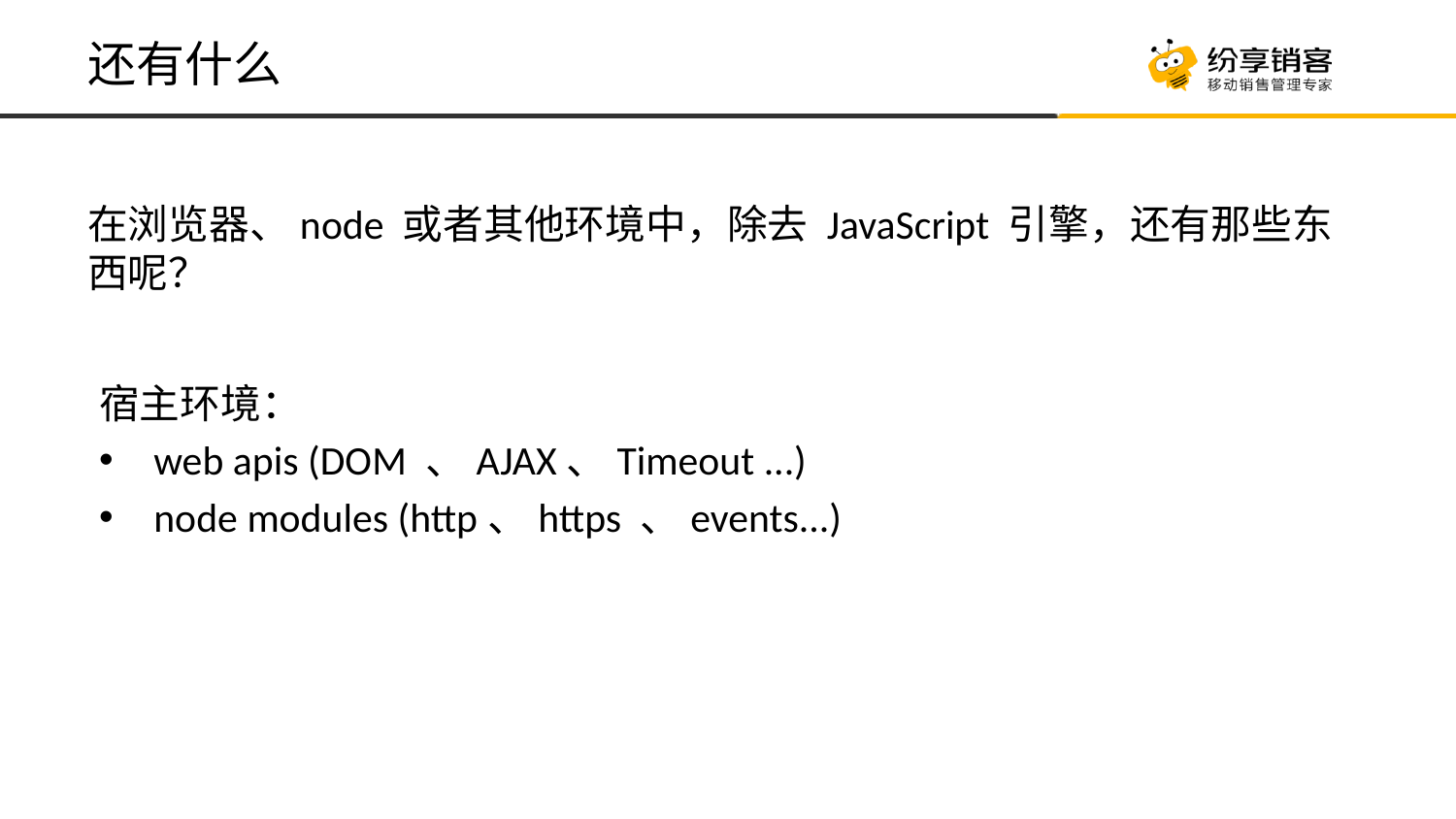

# 还有什么
在浏览器、node 或者其他环境中，除去 JavaScript 引擎，还有那些东西呢？
宿主环境：
web apis (DOM 、AJAX、Timeout ...)
node modules (http、https 、events...)